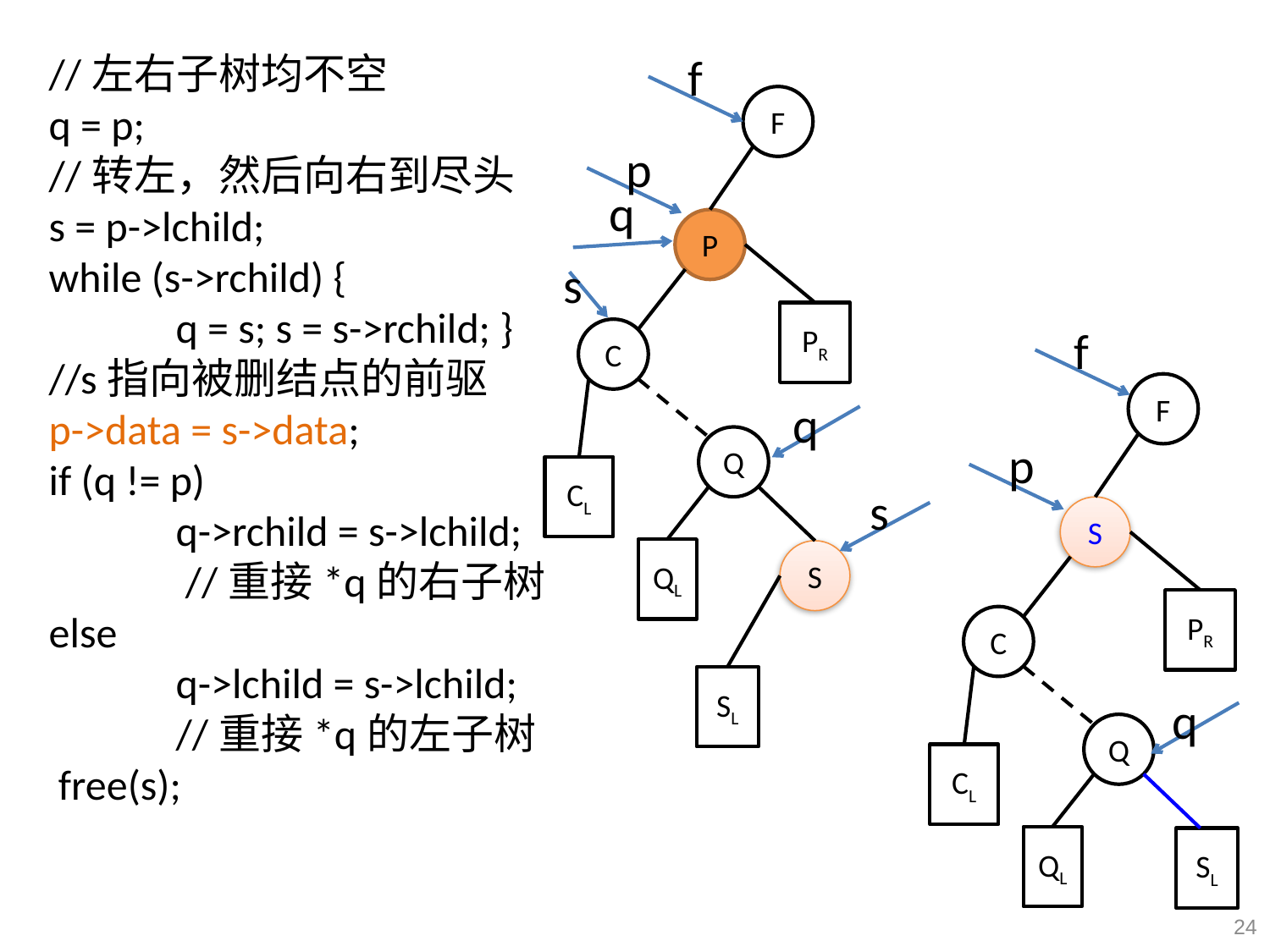

f
//左右子树均不空
q = p;
//转左，然后向右到尽头
s = p->lchild;
while (s->rchild) {
	q = s; s = s->rchild; }
//s指向被删结点的前驱
p->data = s->data;
if (q != p)
	q->rchild = s->lchild;
	 //重接*q的右子树
else
	q->lchild = s->lchild;
	//重接*q的左子树
 free(s);
F
p
q
P
s
PR
f
C
F
q
Q
p
CL
s
S
QL
S
PR
C
SL
q
Q
CL
QL
SL
24